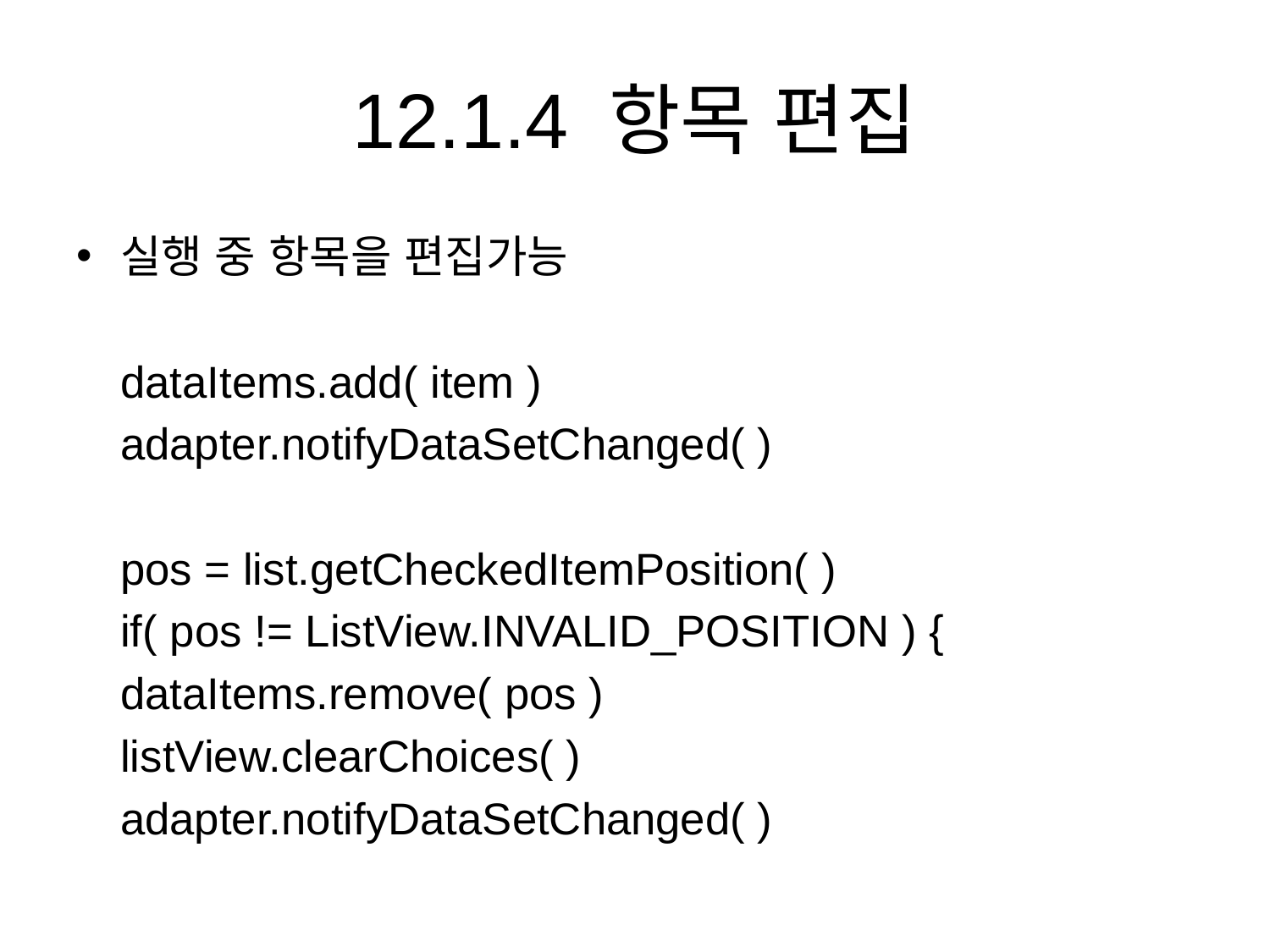

# 12.1.4 항목 편집
실행 중 항목을 편집가능

	dataItems.add( item )
	adapter.notifyDataSetChanged( )

	pos = list.getCheckedItemPosition( )
	if( pos != ListView.INVALID_POSITION ) {
		dataItems.remove( pos )
		listView.clearChoices( )
		adapter.notifyDataSetChanged( )